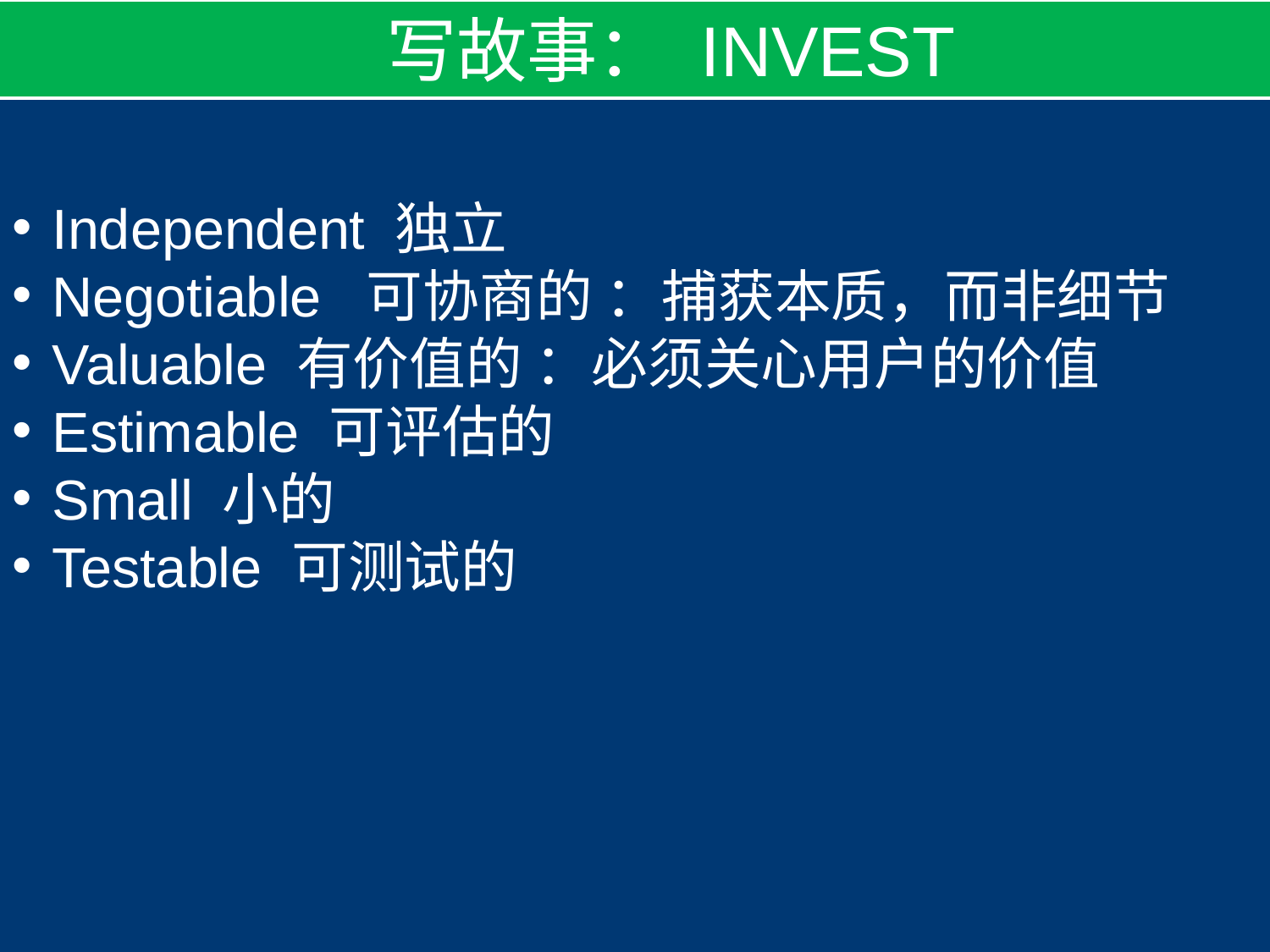

写故事： INVEST
Independent 独立
Negotiable  可协商的 ：捕获本质，而非细节
Valuable 有价值的 ：必须关心用户的价值
Estimable 可评估的
Small 小的
Testable 可测试的